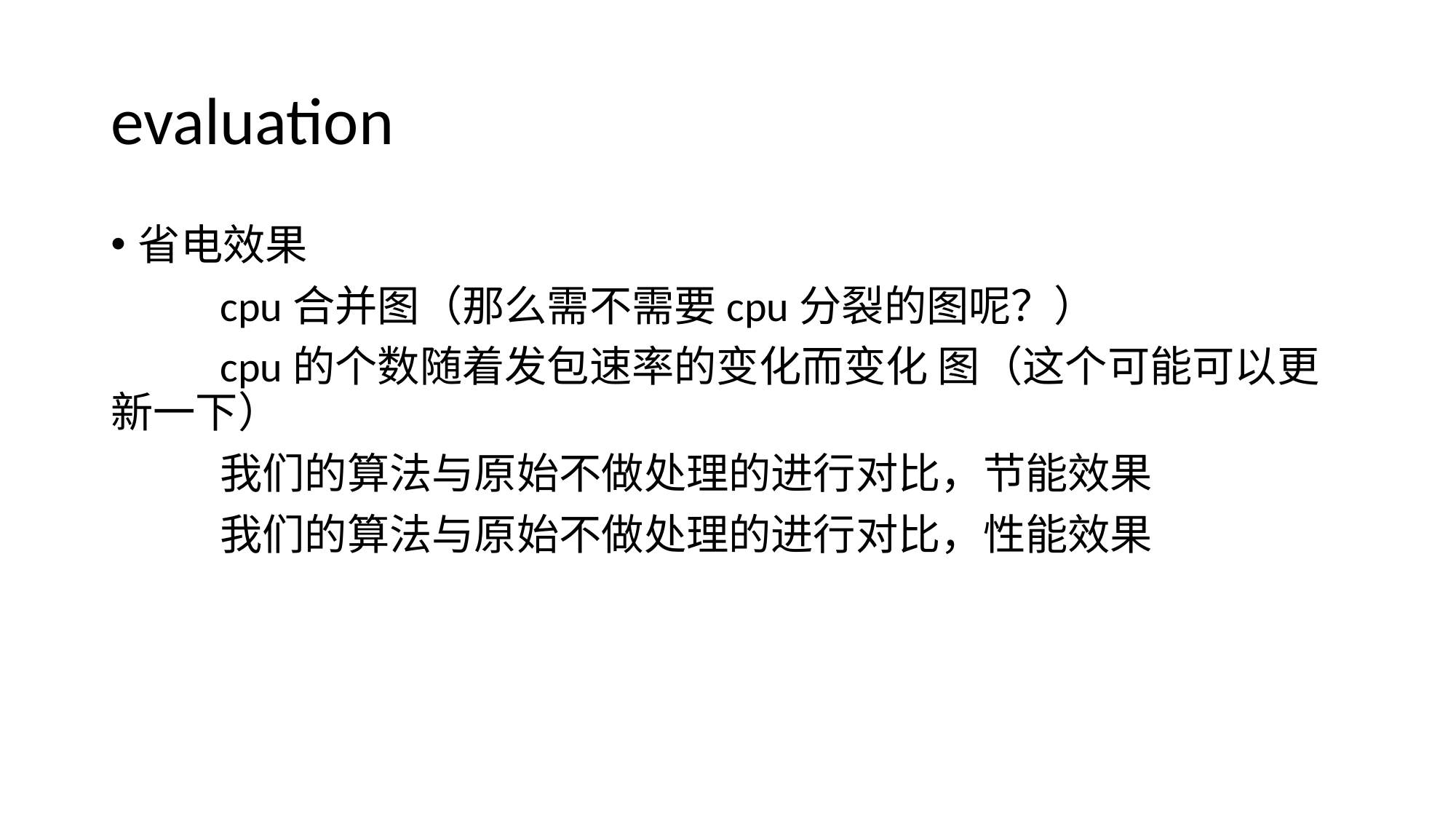

# evaluation
省电效果
	cpu合并图（那么需不需要cpu分裂的图呢？）
	cpu的个数随着发包速率的变化而变化 图（这个可能可以更新一下）
	我们的算法与原始不做处理的进行对比，节能效果
	我们的算法与原始不做处理的进行对比，性能效果